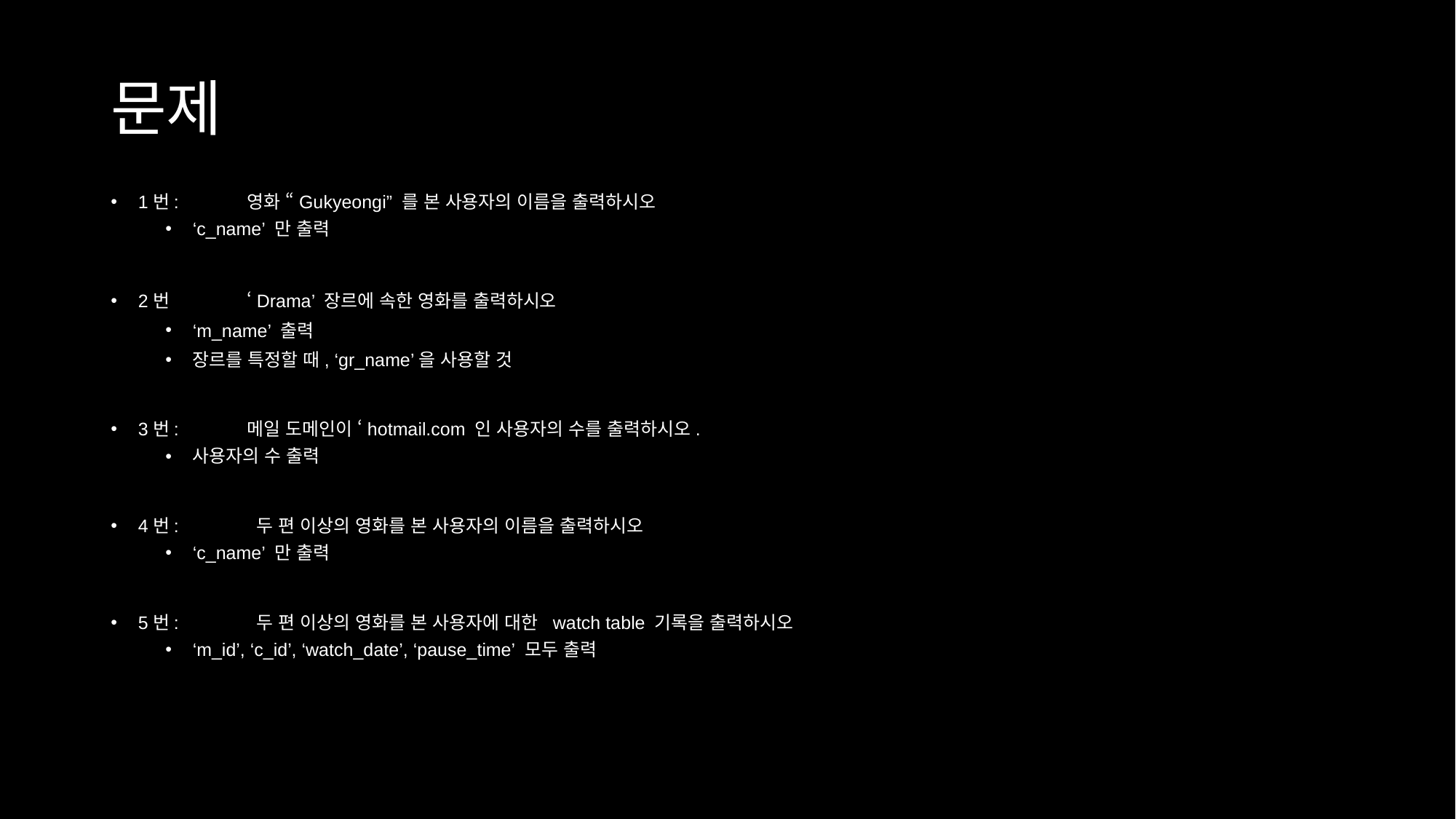

# 문제
1번:	영화 “Gukyeongi” 를 본 사용자의 이름을 출력하시오
‘c_name’ 만 출력

2번	‘Drama’ 장르에 속한 영화를 출력하시오
‘m_name’ 출력
장르를 특정할 때, ‘gr_name’을 사용할 것

3번:	메일 도메인이 ‘hotmail.com 인 사용자의 수를 출력하시오.
사용자의 수 출력

4번:	 두 편 이상의 영화를 본 사용자의 이름을 출력하시오
‘c_name’ 만 출력

5번:	 두 편 이상의 영화를 본 사용자에 대한  watch table 기록을 출력하시오
‘m_id’, ‘c_id’, ‘watch_date’, ‘pause_time’ 모두 출력